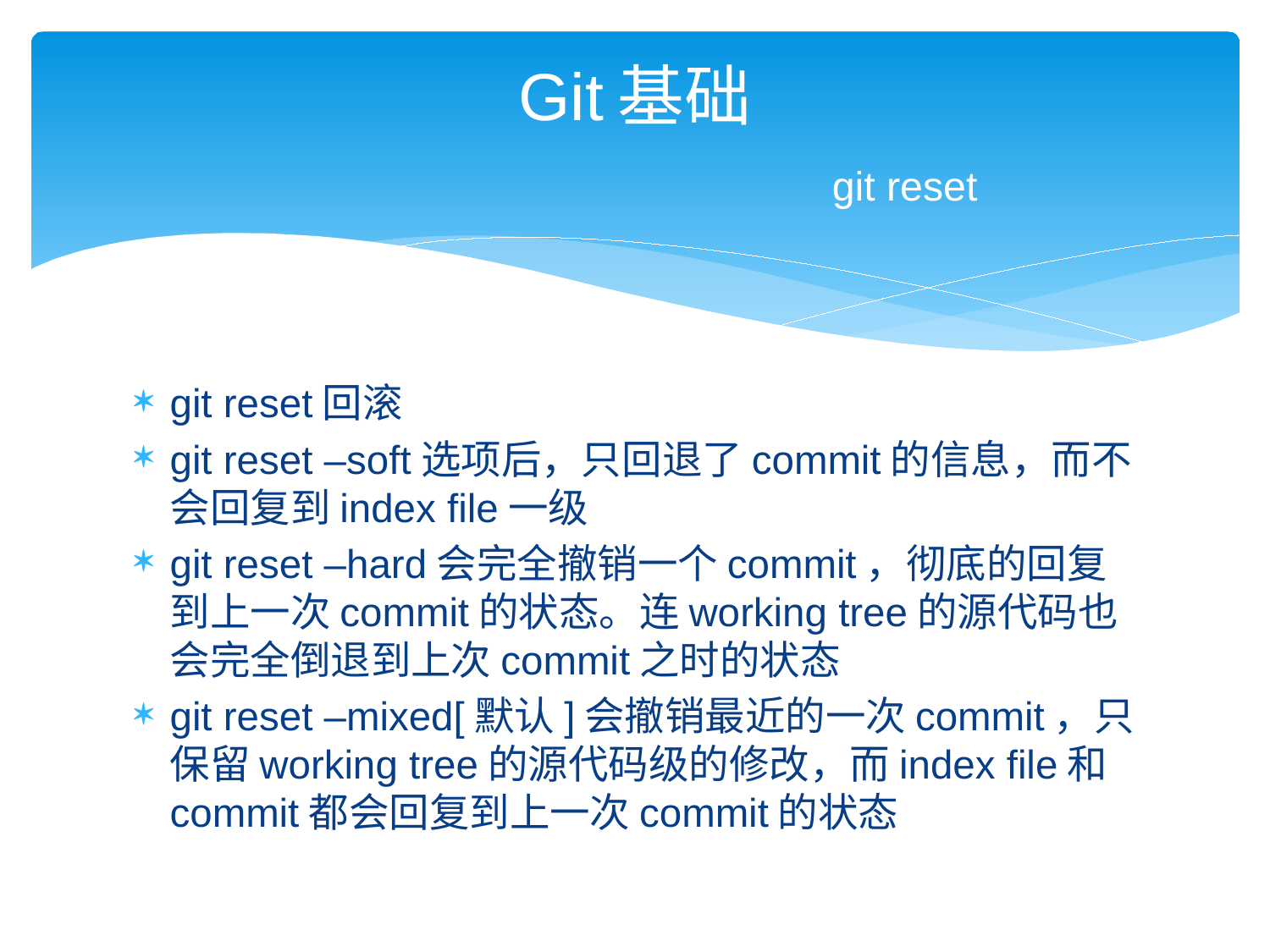

# Git基础 git reset
git reset回滚
git reset –soft选项后，只回退了commit的信息，而不会回复到index file一级
git reset –hard会完全撤销一个commit，彻底的回复到上一次commit的状态。连working tree的源代码也会完全倒退到上次commit之时的状态
git reset –mixed[默认]会撤销最近的一次commit，只保留working tree的源代码级的修改，而index file和commit都会回复到上一次commit的状态